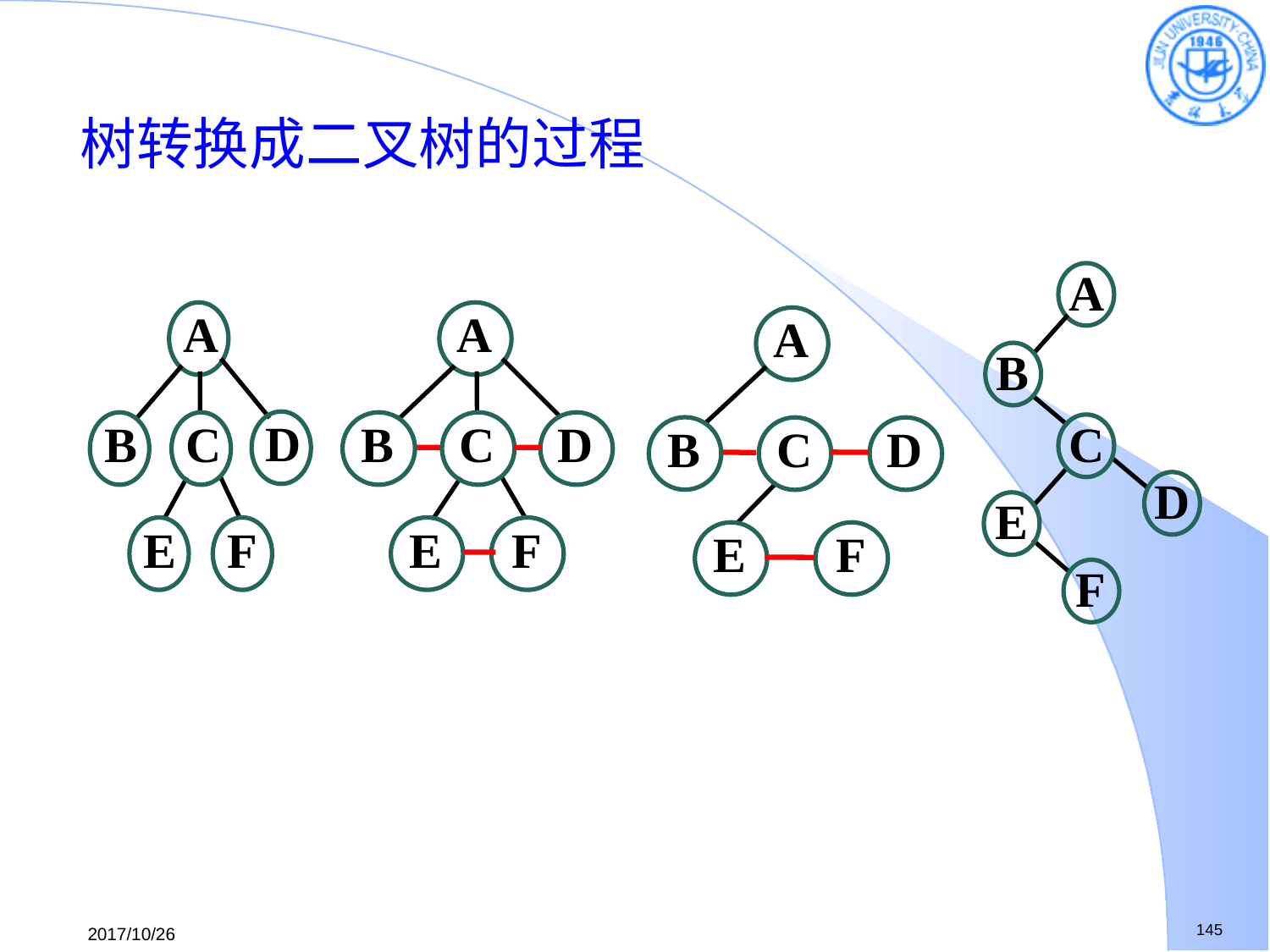

树转换成二叉树的过程

A

B

C

D

E

F

A

D

B

C

E

F

A

B

C

D

E

F

A

B

C

D

E

F